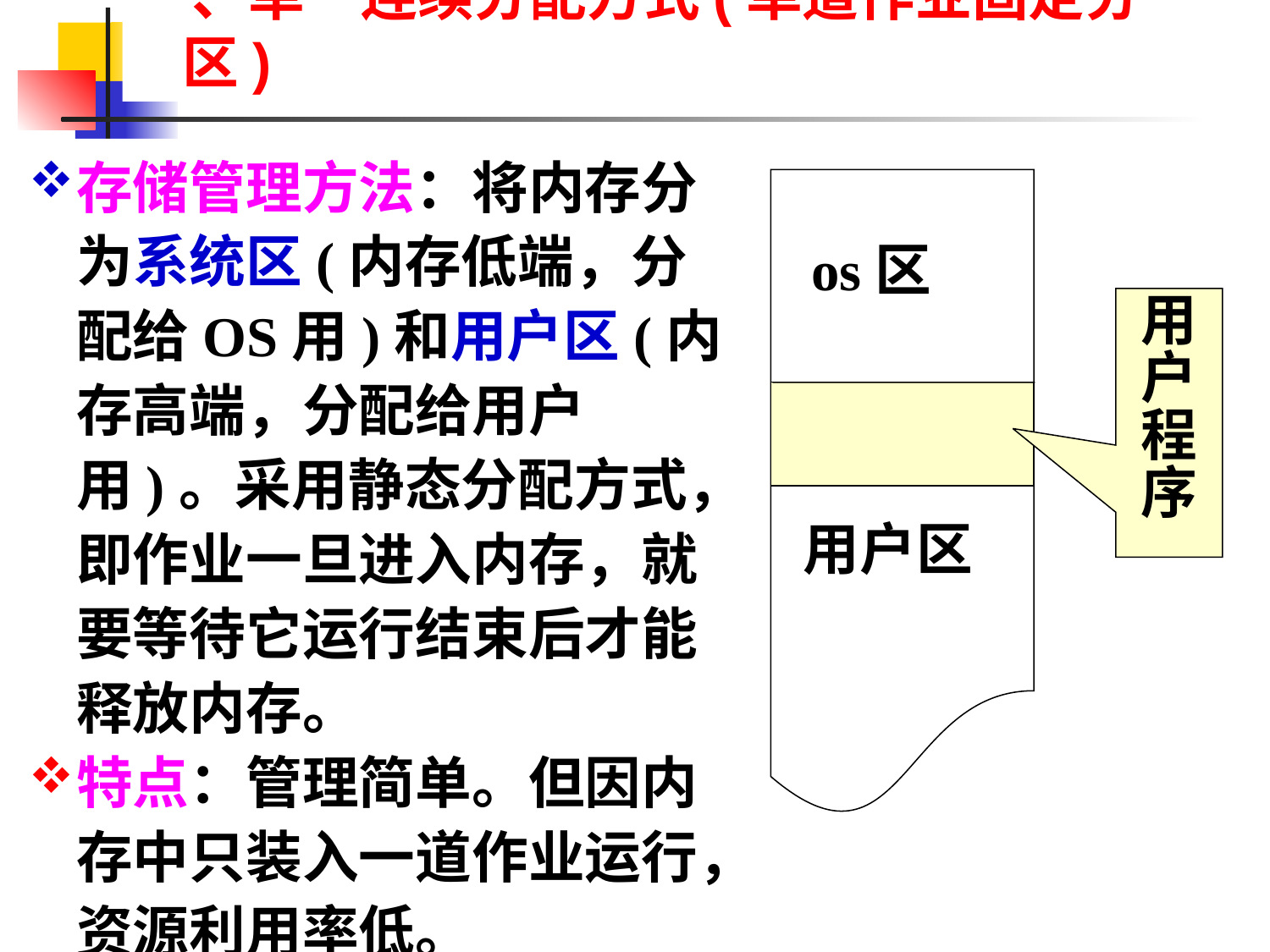

# 一、单一连续分配方式(单道作业固定分区)
存储管理方法：将内存分为系统区(内存低端，分配给OS用)和用户区(内存高端，分配给用户用)。采用静态分配方式，即作业一旦进入内存，就要等待它运行结束后才能释放内存。
特点：管理简单。但因内存中只装入一道作业运行，资源利用率低。

os区
用户
程序

用户区